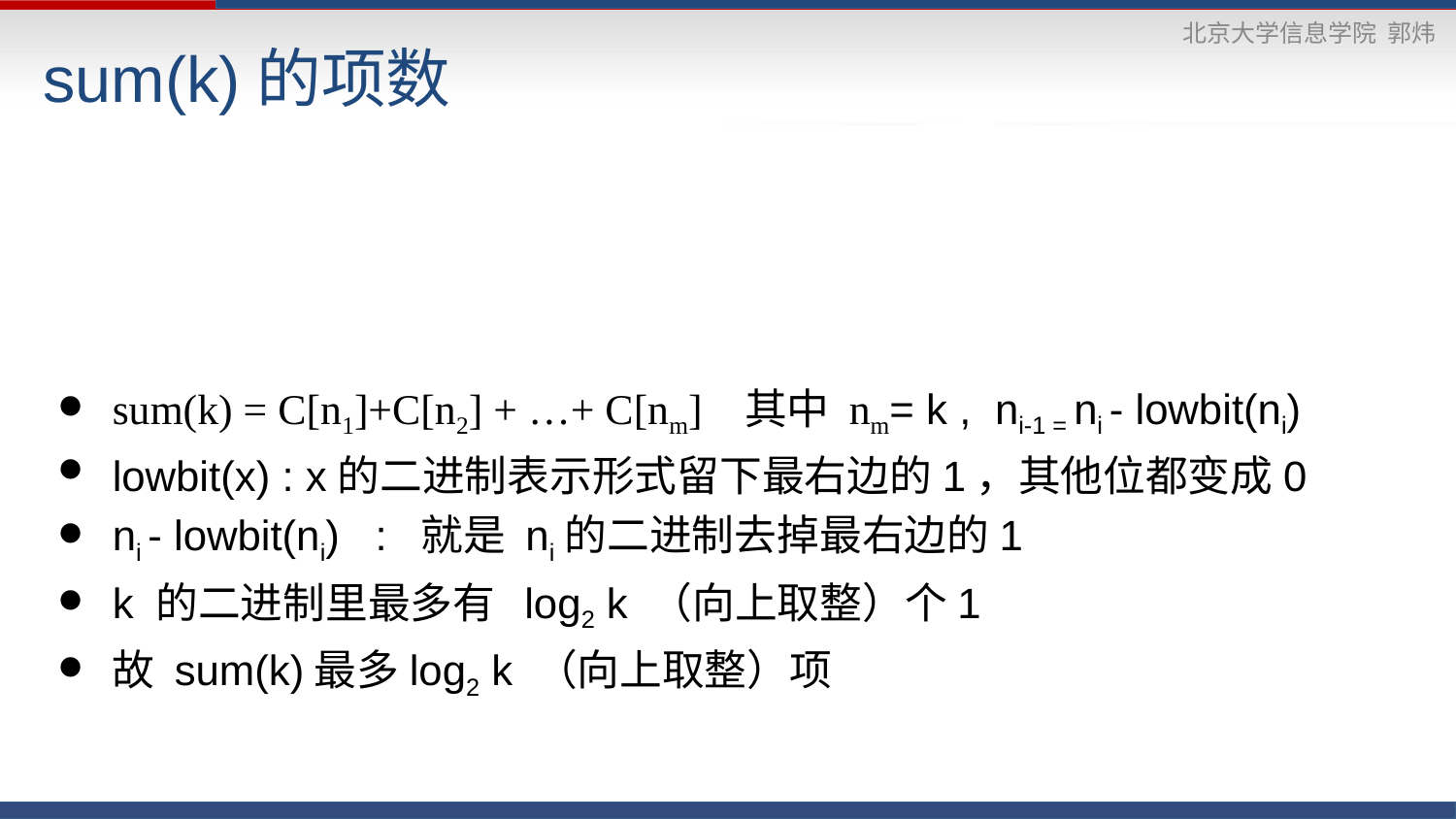

# sum(k)的项数

sum(k) = C[n1]+C[n2] + …+ C[nm]   其中 nm= k ,  ni-1 = ni - lowbit(ni)
lowbit(x) : x的二进制表示形式留下最右边的1，其他位都变成0
ni - lowbit(ni)   :  就是 ni的二进制去掉最右边的1
k 的二进制里最多有  log2 k （向上取整）个1
故 sum(k)最多log2 k （向上取整）项